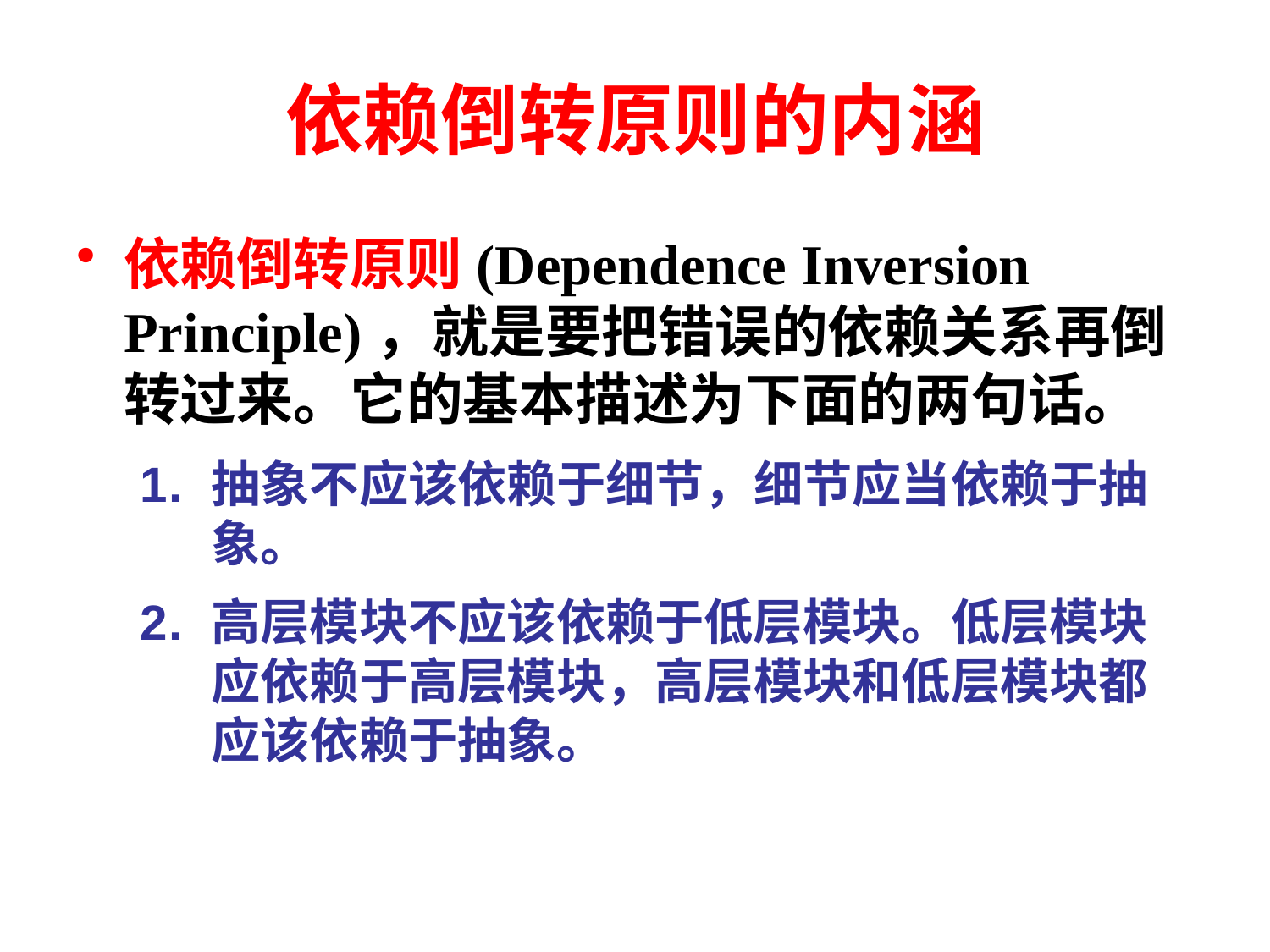

# 依赖倒转原则的内涵
依赖倒转原则(Dependence Inversion Principle)，就是要把错误的依赖关系再倒转过来。它的基本描述为下面的两句话。
抽象不应该依赖于细节，细节应当依赖于抽象。
高层模块不应该依赖于低层模块。低层模块应依赖于高层模块，高层模块和低层模块都应该依赖于抽象。